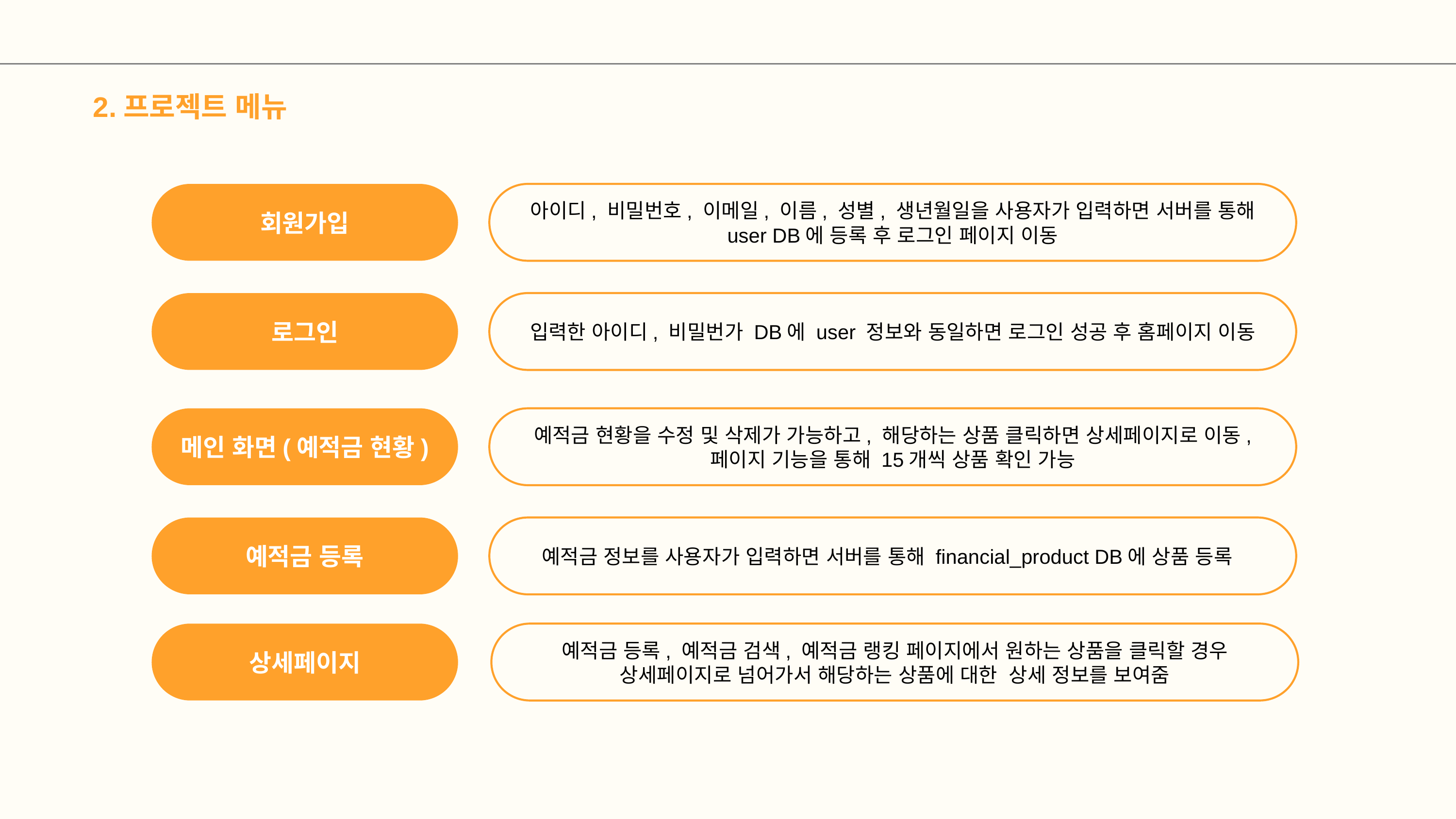

2.프로젝트 메뉴
회원가입
아이디, 비밀번호, 이메일, 이름, 성별, 생년월일을 사용자가 입력하면 서버를 통해 user DB에 등록 후 로그인 페이지 이동
로그인
입력한 아이디, 비밀번가 DB에 user 정보와 동일하면 로그인 성공 후 홈페이지 이동
메인 화면(예적금 현황)
예적금 현황을 수정 및 삭제가 가능하고, 해당하는 상품 클릭하면 상세페이지로 이동, 페이지 기능을 통해 15개씩 상품 확인 가능
예적금 등록
예적금 정보를 사용자가 입력하면 서버를 통해 financial_product DB에 상품 등록
상세페이지
예적금 등록, 예적금 검색, 예적금 랭킹 페이지에서 원하는 상품을 클릭할 경우 상세페이지로 넘어가서 해당하는 상품에 대한  상세 정보를 보여줌